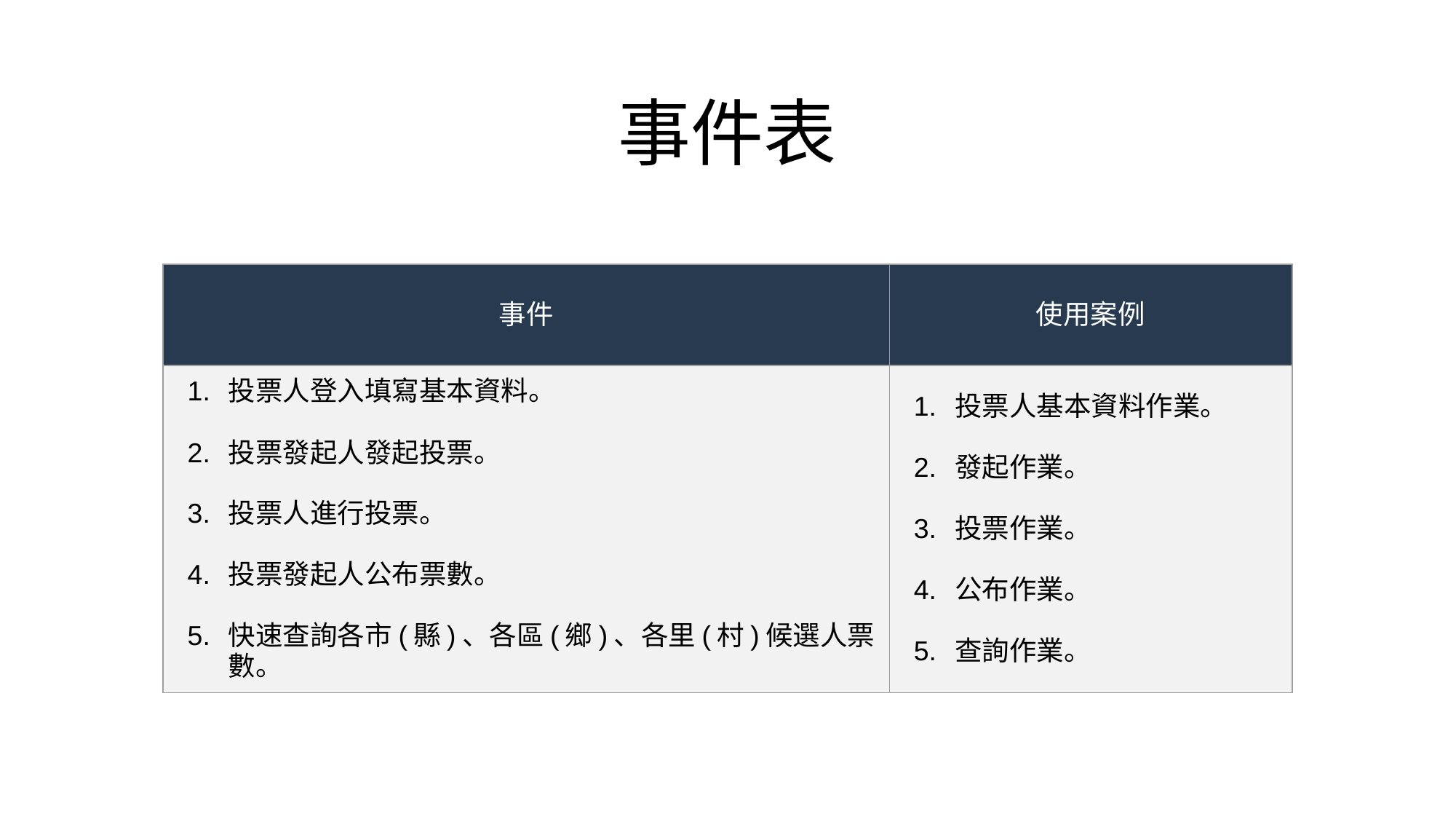

事件表
| 事件 | 使用案例 |
| --- | --- |
| 投票人登入填寫基本資料。 投票發起人發起投票。 投票人進行投票。 投票發起人公布票數。 快速查詢各市(縣)、各區(鄉)、各里(村)候選人票數。 | 投票人基本資料作業。 發起作業。 投票作業。 公布作業。 查詢作業。 |